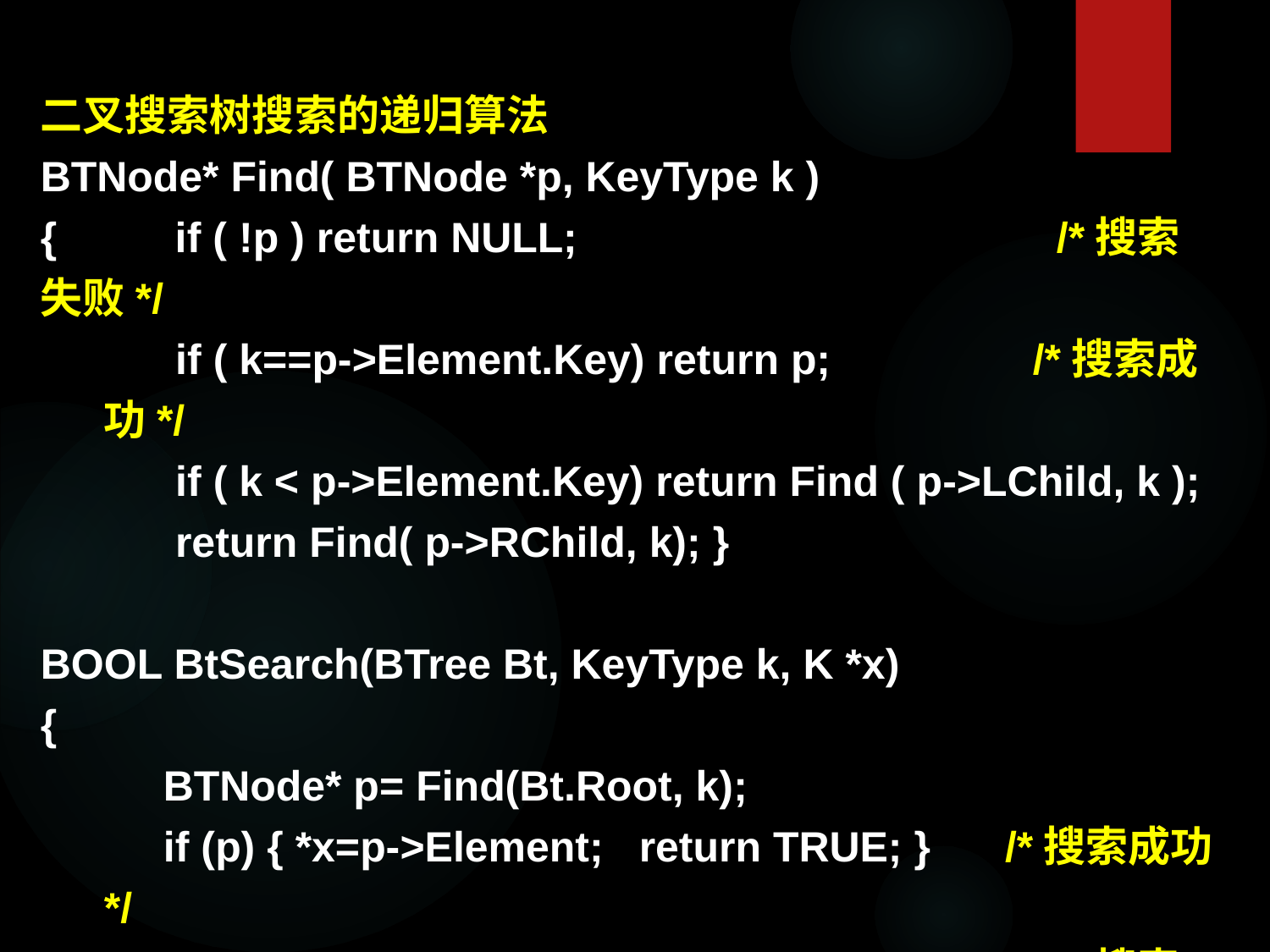

二叉搜索树搜索的递归算法
BTNode* Find( BTNode *p, KeyType k )
{          if ( !p ) return NULL;                                 	/*搜索失败*/
      if ( k==p->Element.Key) return p;                 /*搜索成功*/
      if ( k < p->Element.Key) return Find ( p->LChild, k );
      return Find( p->RChild, k); }

BOOL BtSearch(BTree Bt, KeyType k, K *x)
{
     BTNode* p= Find(Bt.Root, k);
     if (p) { *x=p->Element;   return TRUE; }	 /*搜索成功*/
	else return FALSE; 	                             	/*搜索失败*/
}